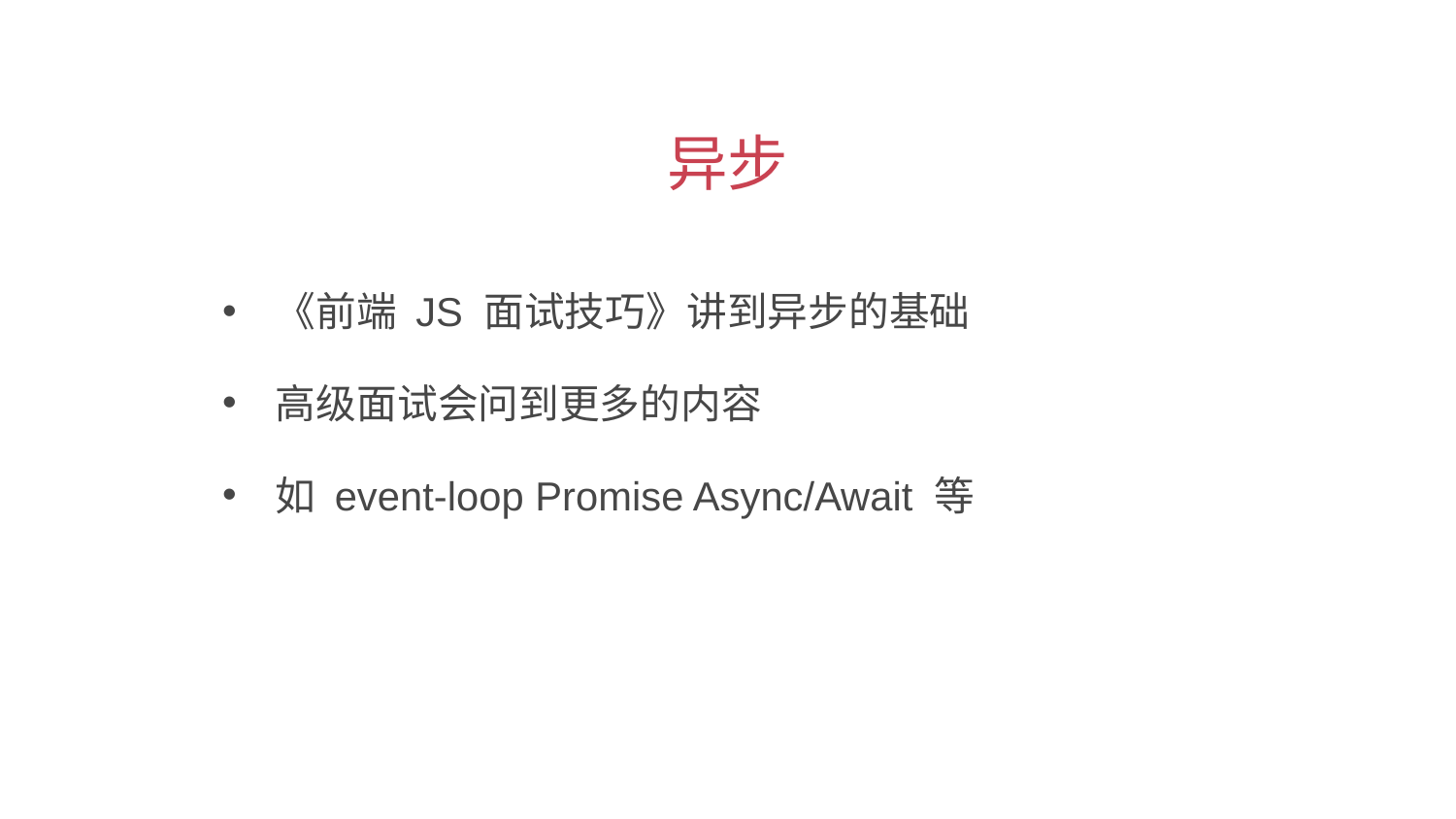

异步
 《前端 JS 面试技巧》讲到异步的基础
 高级面试会问到更多的内容
 如 event-loop Promise Async/Await 等